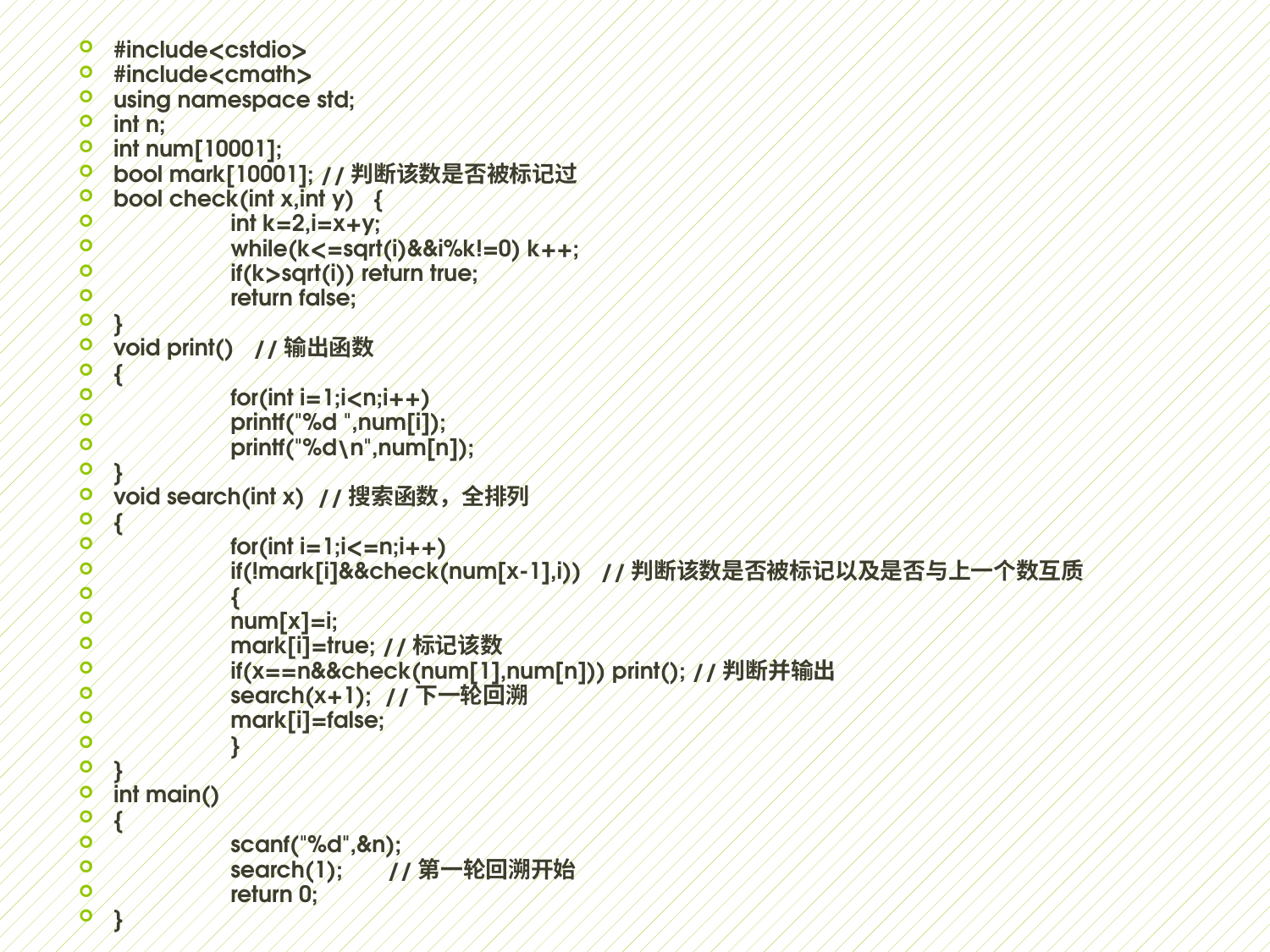

#include<cstdio>
#include<cmath>
using namespace std;
int n;
int num[10001];
bool mark[10001]; //判断该数是否被标记过
bool check(int x,int y)   {
	int k=2,i=x+y;
	while(k<=sqrt(i)&&i%k!=0) k++;
	if(k>sqrt(i)) return true;
	return false;
}
void print()   //输出函数
{
	for(int i=1;i<n;i++)
	printf("%d ",num[i]);
	printf("%d\n",num[n]);
}
void search(int x)  //搜索函数，全排列
{
	for(int i=1;i<=n;i++)
		if(!mark[i]&&check(num[x-1],i))   //判断该数是否被标记以及是否与上一个数互质
		{
			num[x]=i;
			mark[i]=true; //标记该数
			if(x==n&&check(num[1],num[n])) print(); //判断并输出
			search(x+1);  //下一轮回溯
			mark[i]=false;
		}
}
int main()
{
	scanf("%d",&n);
	search(1);       //第一轮回溯开始
	return 0;
}